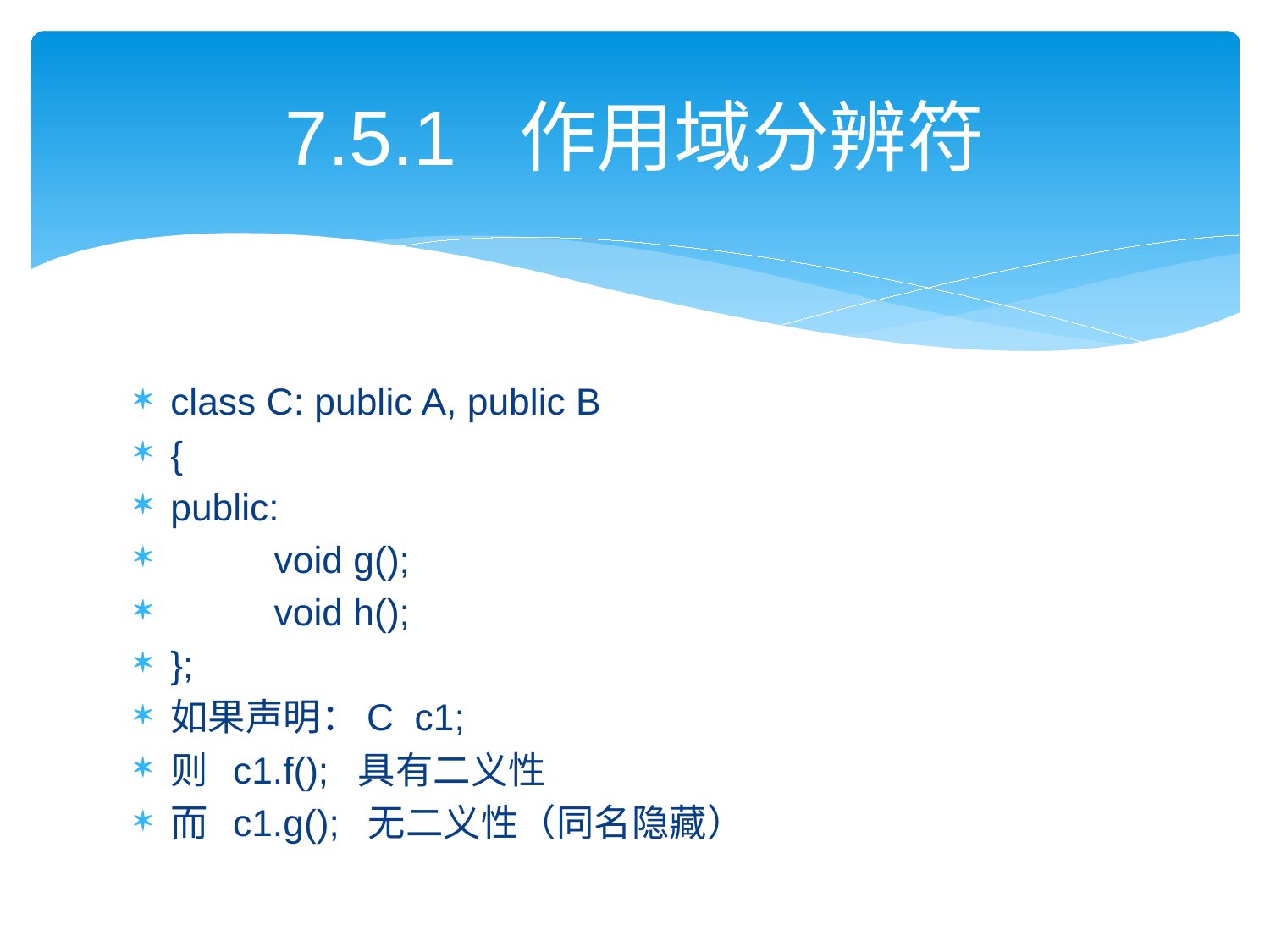

# 7.5.1  作用域分辨符
class C: public A, public B
{
public:
          void g();
          void h();
};
如果声明：C  c1;
则  c1.f();  具有二义性
而  c1.g();  无二义性（同名隐藏）